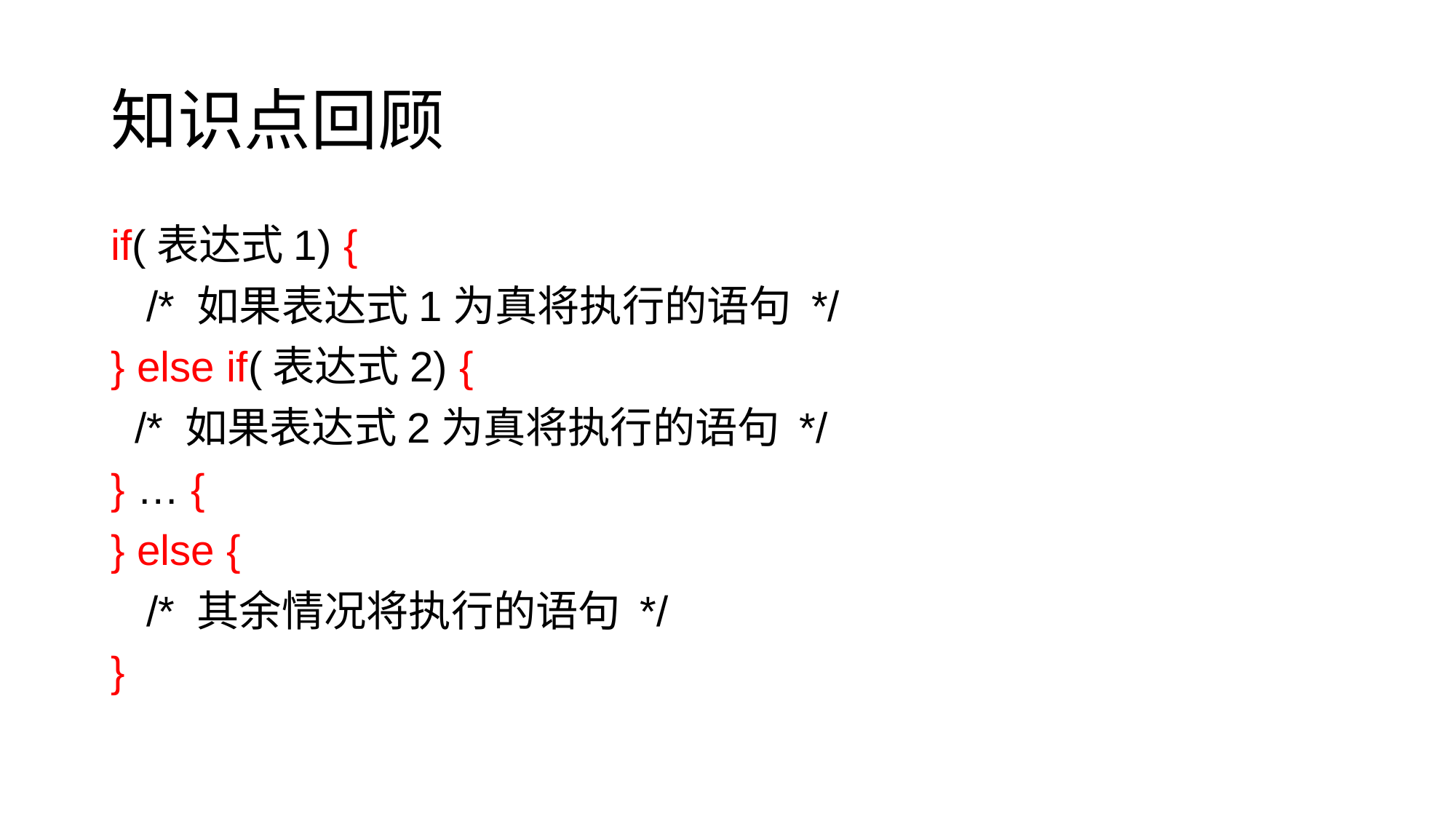

# 知识点回顾
if(表达式1) {
   /* 如果表达式1为真将执行的语句 */
} else if(表达式2) {
  /* 如果表达式2为真将执行的语句 */
} … {
} else {
   /* 其余情况将执行的语句 */
}